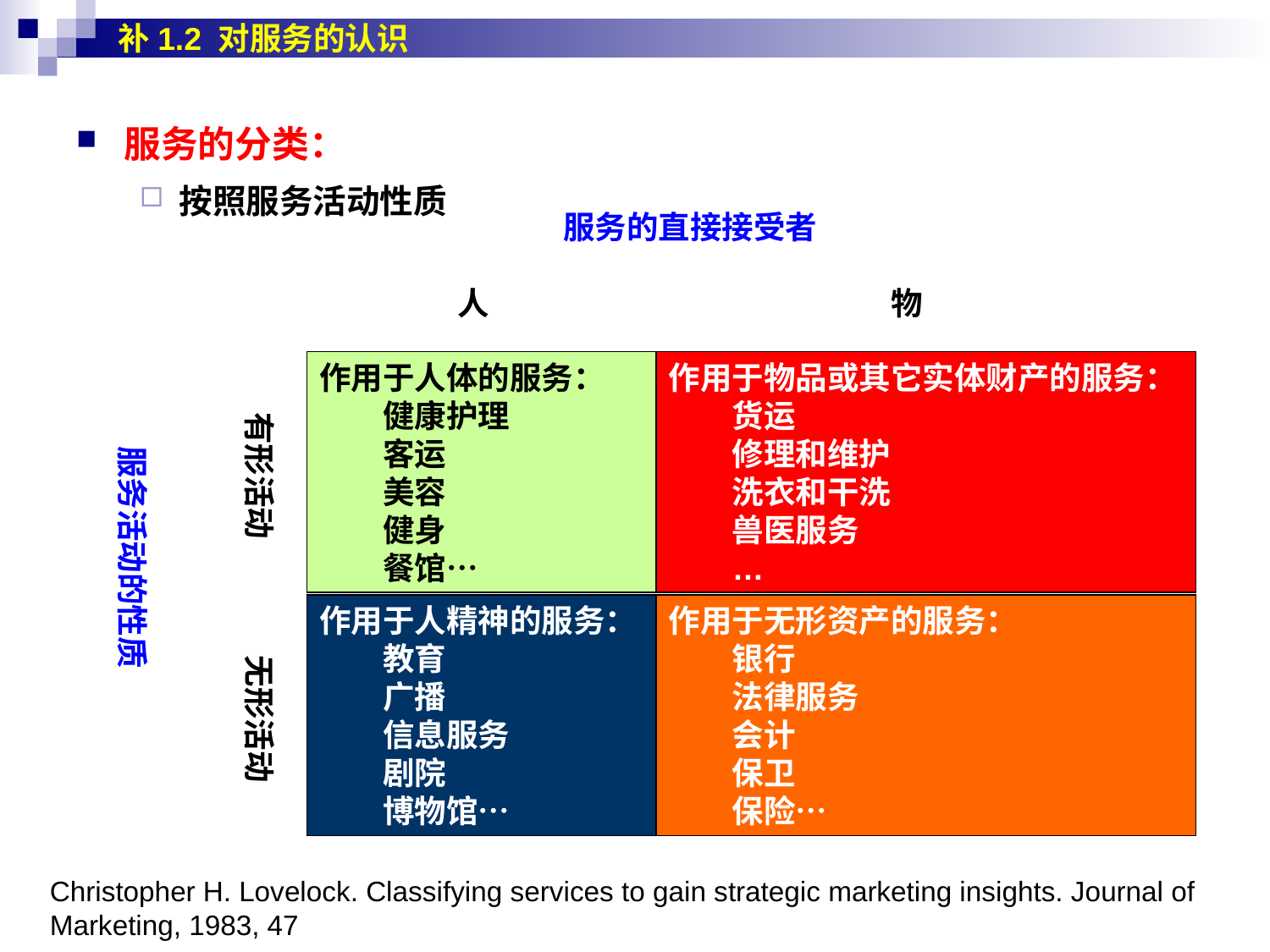

补1.2 对服务的认识
服务的分类：
按照服务活动性质
服务的直接接受者
人
物
作用于人体的服务：
健康护理
客运
美容
健身
餐馆…
作用于物品或其它实体财产的服务：
货运
修理和维护
洗衣和干洗
兽医服务
…
有形活动
服务活动的性质
作用于人精神的服务：
教育
广播
信息服务
剧院
博物馆…
作用于无形资产的服务：
银行
法律服务
会计
保卫
保险…
无形活动
Christopher H. Lovelock. Classifying services to gain strategic marketing insights. Journal of Marketing, 1983, 47